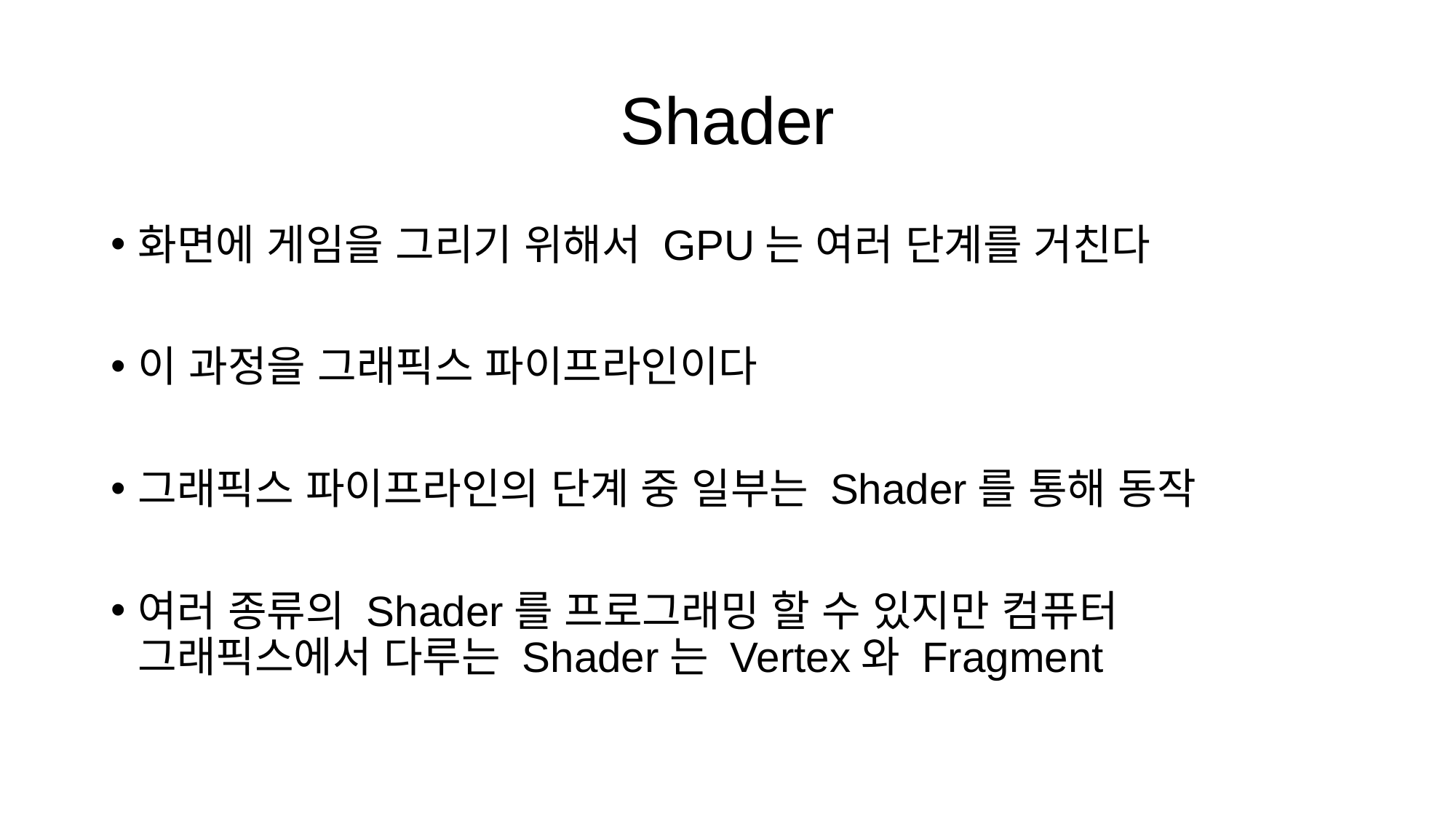

# Shader
화면에 게임을 그리기 위해서 GPU는 여러 단계를 거친다

이 과정을 그래픽스 파이프라인이다

그래픽스 파이프라인의 단계 중 일부는 Shader를 통해 동작

여러 종류의 Shader를 프로그래밍 할 수 있지만 컴퓨터 그래픽스에서 다루는 Shader는 Vertex와 Fragment